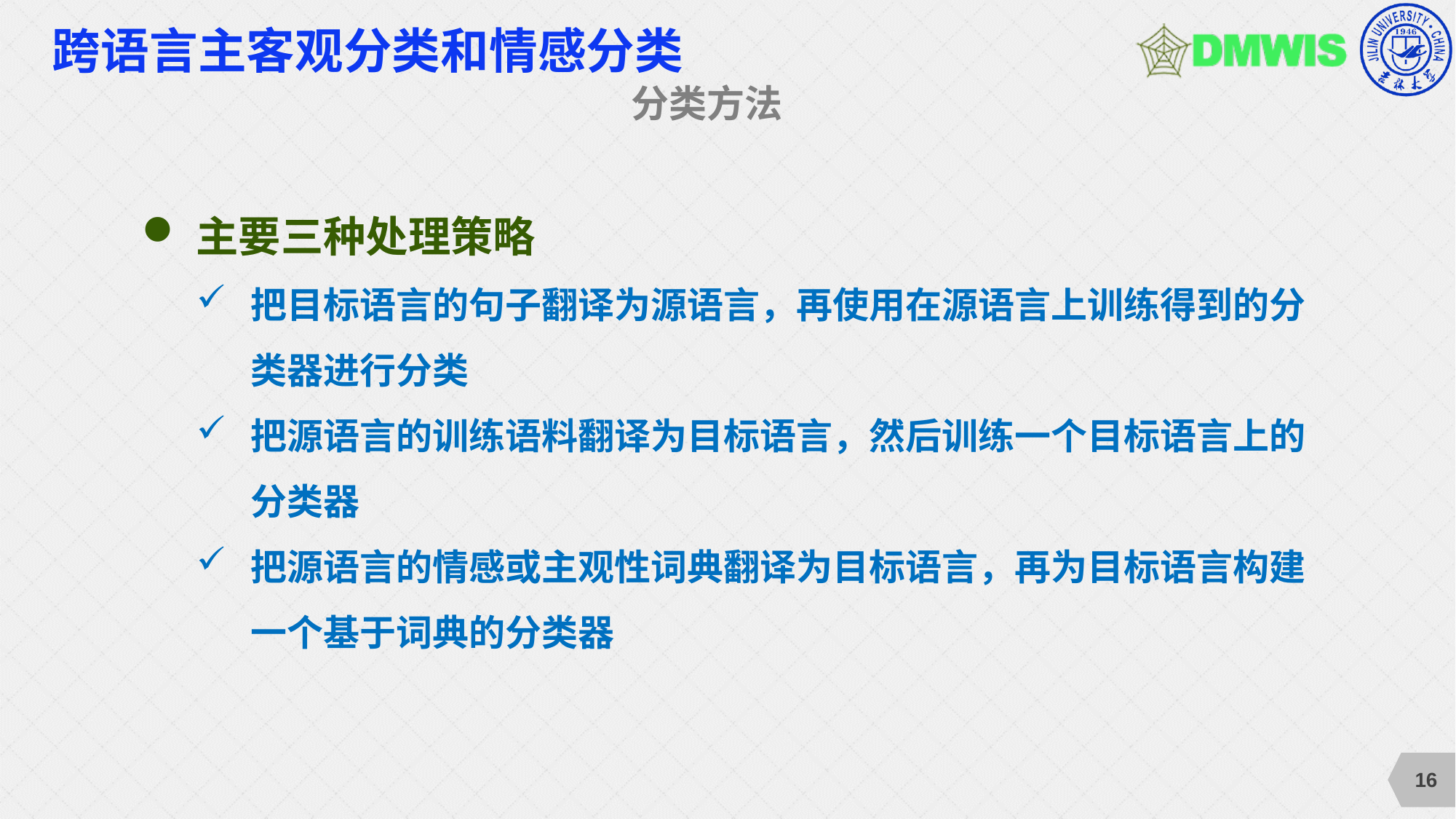

# 跨语言主客观分类和情感分类
分类方法
主要三种处理策略
把目标语言的句子翻译为源语言，再使用在源语言上训练得到的分类器进行分类
把源语言的训练语料翻译为目标语言，然后训练一个目标语言上的分类器
把源语言的情感或主观性词典翻译为目标语言，再为目标语言构建一个基于词典的分类器
16